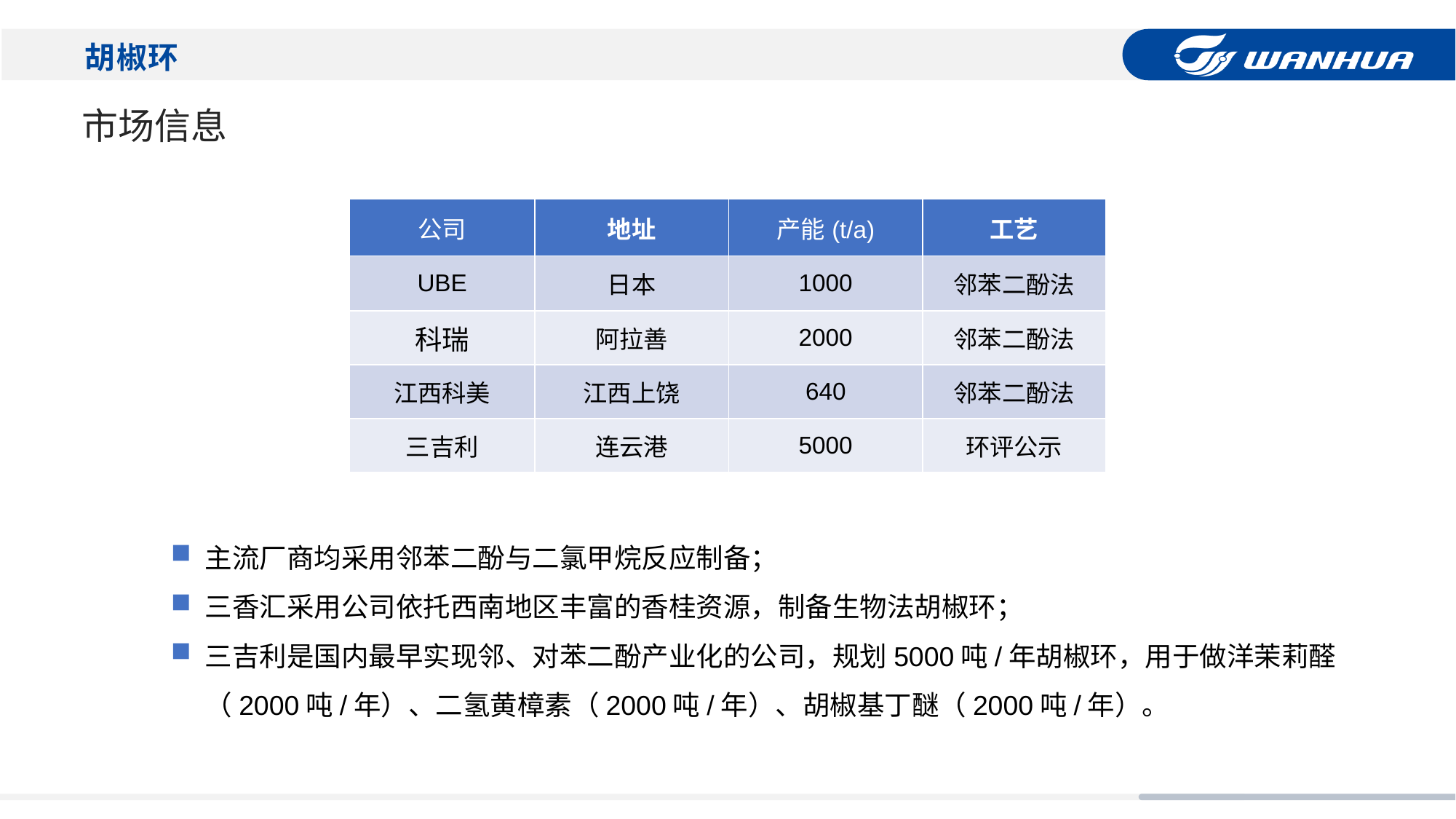

胡椒环
# 市场信息
| 公司 | 地址 | 产能(t/a) | 工艺 |
| --- | --- | --- | --- |
| UBE | 日本 | 1000 | 邻苯二酚法 |
| 科瑞 | 阿拉善 | 2000 | 邻苯二酚法 |
| 江西科美 | 江西上饶 | 640 | 邻苯二酚法 |
| 三吉利 | 连云港 | 5000 | 环评公示 |
主流厂商均采用邻苯二酚与二氯甲烷反应制备；
三香汇采用公司依托西南地区丰富的香桂资源，制备生物法胡椒环；
三吉利是国内最早实现邻、对苯二酚产业化的公司，规划5000吨/年胡椒环，用于做洋茉莉醛（2000吨/年）、二氢黄樟素（2000吨/年）、胡椒基丁醚（2000吨/年）。